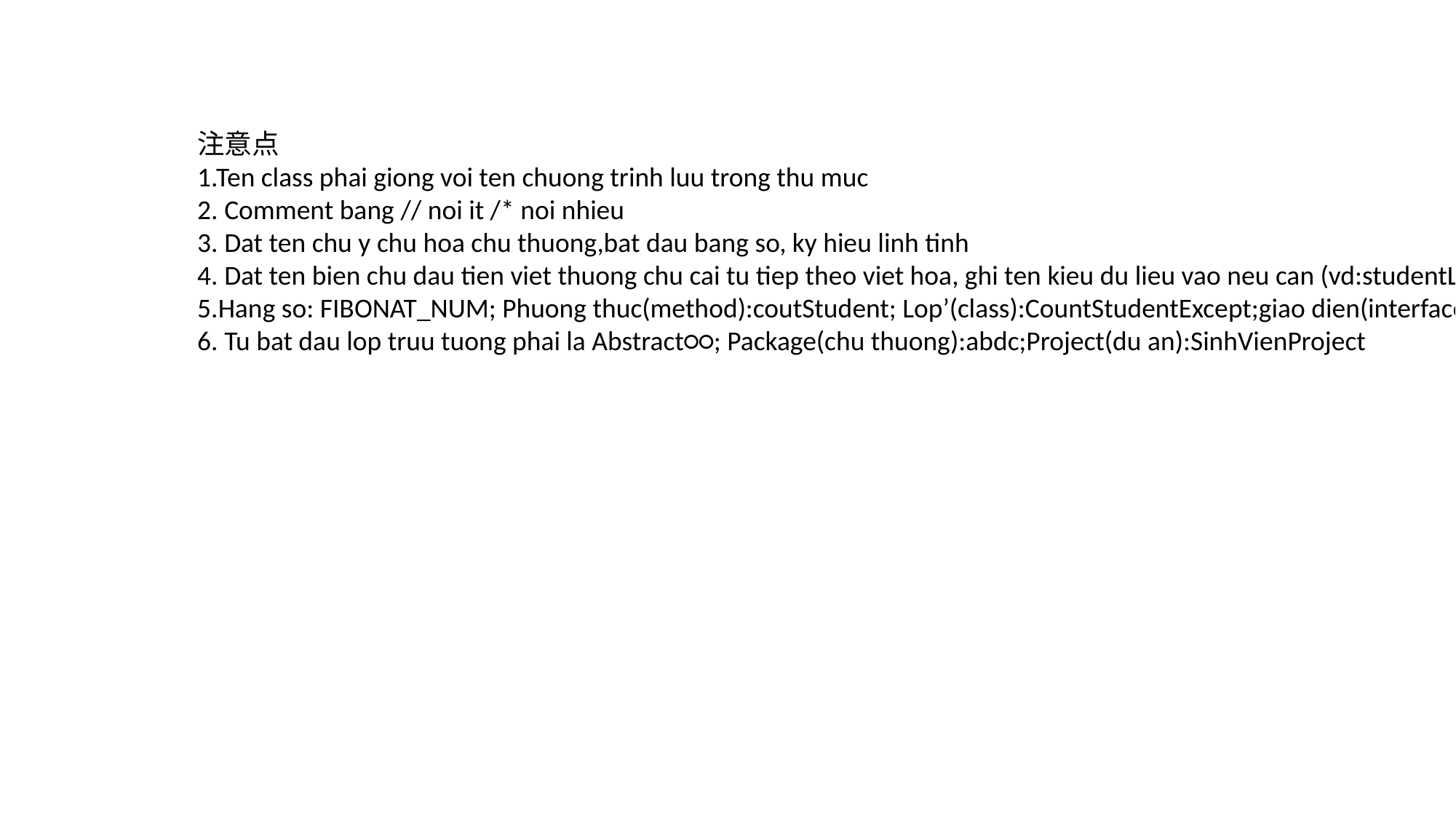

注意点
1.Ten class phai giong voi ten chuong trinh luu trong thu muc
2. Comment bang // noi it /* noi nhieu
3. Dat ten chu y chu hoa chu thuong,bat dau bang so, ky hieu linh tinh
4. Dat ten bien chu dau tien viet thuong chu cai tu tiep theo viet hoa, ghi ten kieu du lieu vao neu can (vd:studentList)
5.Hang so: FIBONAT_NUM; Phuong thuc(method):coutStudent; Lop’(class):CountStudentExcept;giao dien(interface):Iframe
6. Tu bat dau lop truu tuong phai la Abstract○○; Package(chu thuong):abdc;Project(du an):SinhVienProject